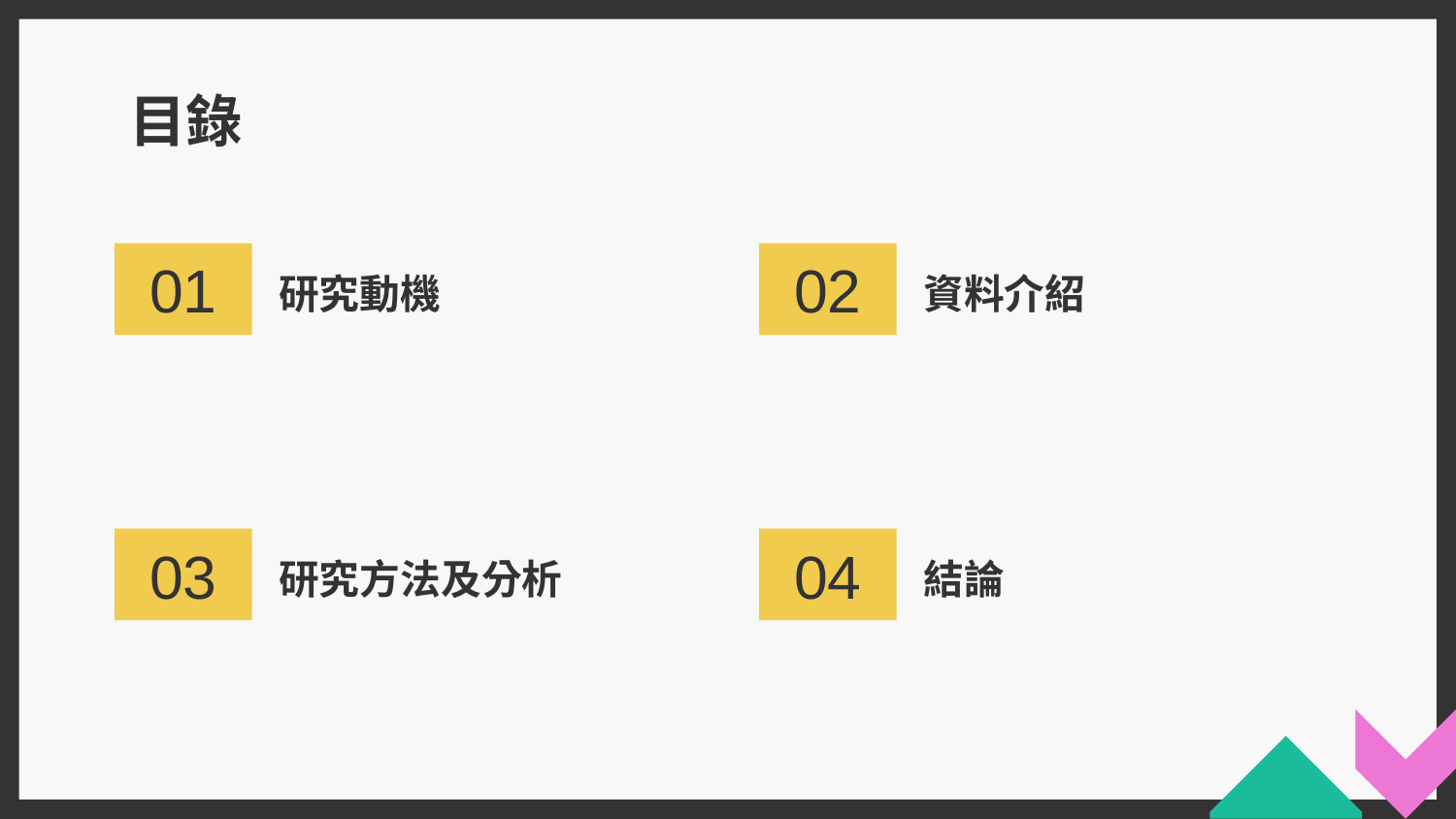

# 目錄
研究動機
資料介紹

01
02
研究方法及分析
結論

03
04